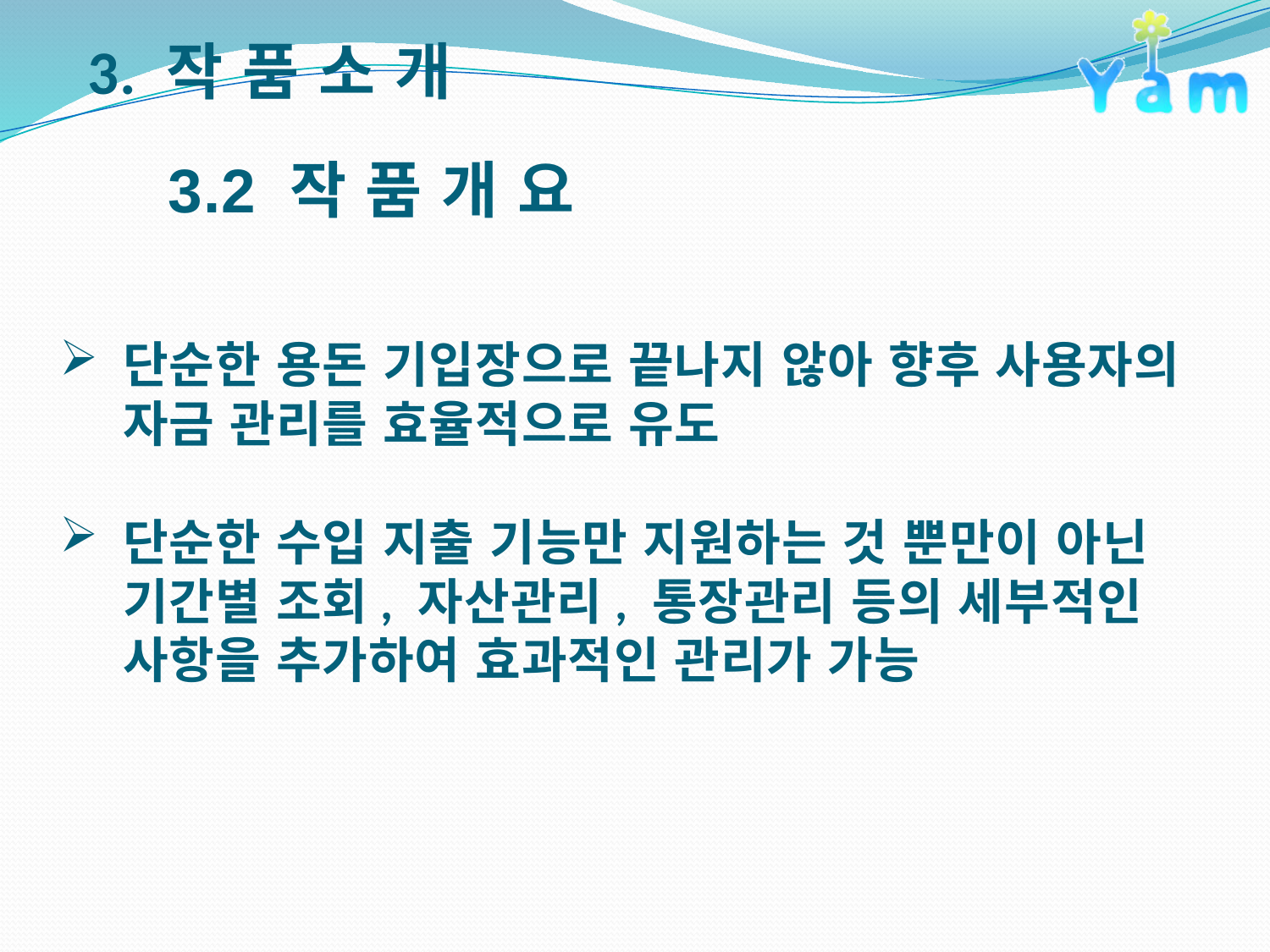

3. 작 품 소 개
3.2 작 품 개 요

단순한 용돈 기입장으로 끝나지 않아 향후 사용자의 자금 관리를 효율적으로 유도

단순한 수입 지출 기능만 지원하는 것 뿐만이 아닌 기간별 조회, 자산관리, 통장관리 등의 세부적인 사항을 추가하여 효과적인 관리가 가능